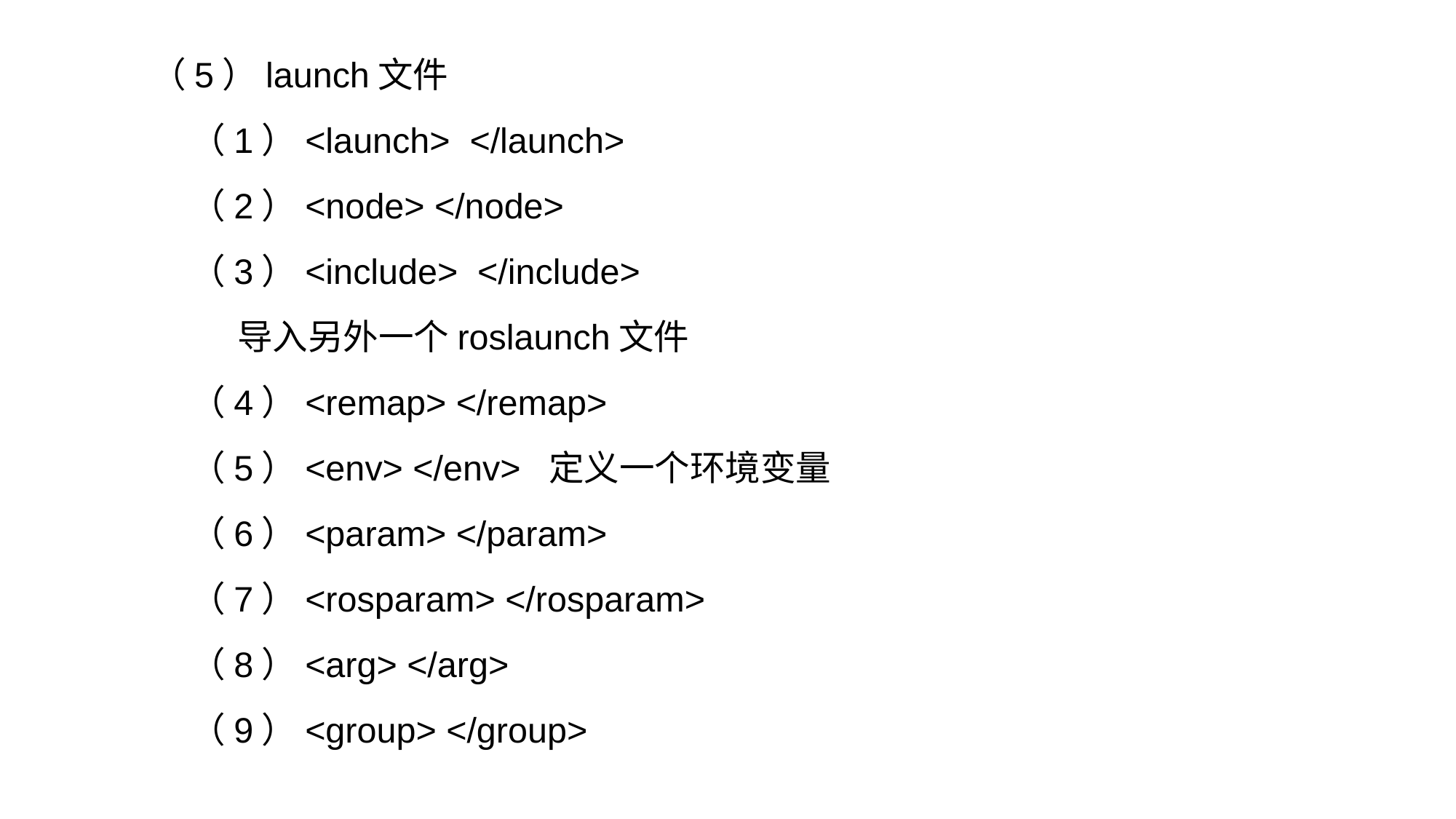

（5）launch文件
    （1）<launch>  </launch>
    （2）<node> </node>
    （3）<include>  </include>
          导入另外一个roslaunch文件
    （4）<remap> </remap>
    （5）<env> </env>  定义一个环境变量
    （6）<param> </param>
    （7）<rosparam> </rosparam>
    （8）<arg> </arg>
    （9）<group> </group>